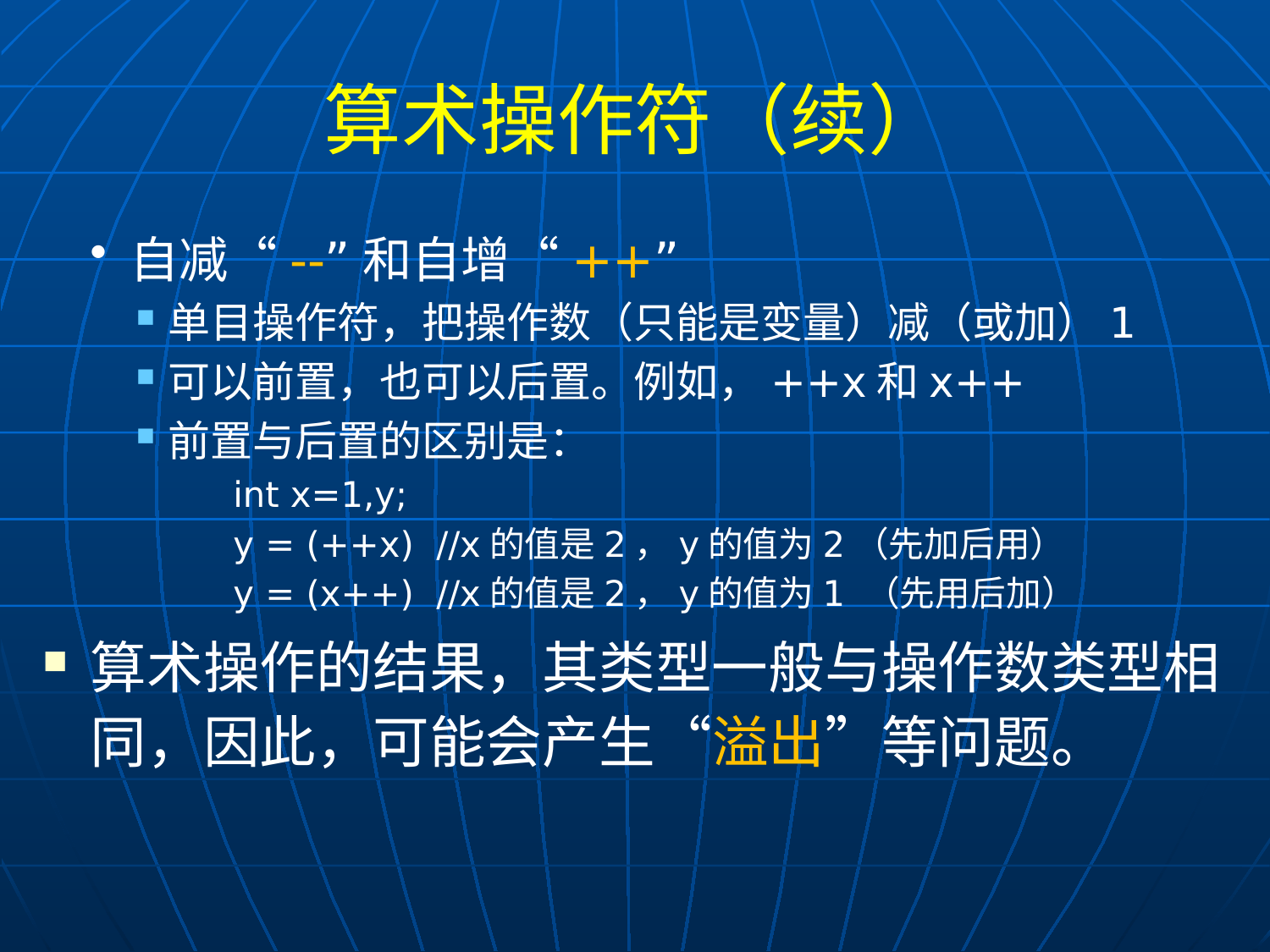

# 算术操作符（续）
自减“--”和自增“++”
单目操作符，把操作数（只能是变量）减（或加）1
可以前置，也可以后置。例如，++x和x++
前置与后置的区别是：
int x=1,y;
y = (++x)  //x的值是2，y的值为2（先加后用）
y = (x++)  //x的值是2，y的值为1 （先用后加）
算术操作的结果，其类型一般与操作数类型相同，因此，可能会产生“溢出”等问题。